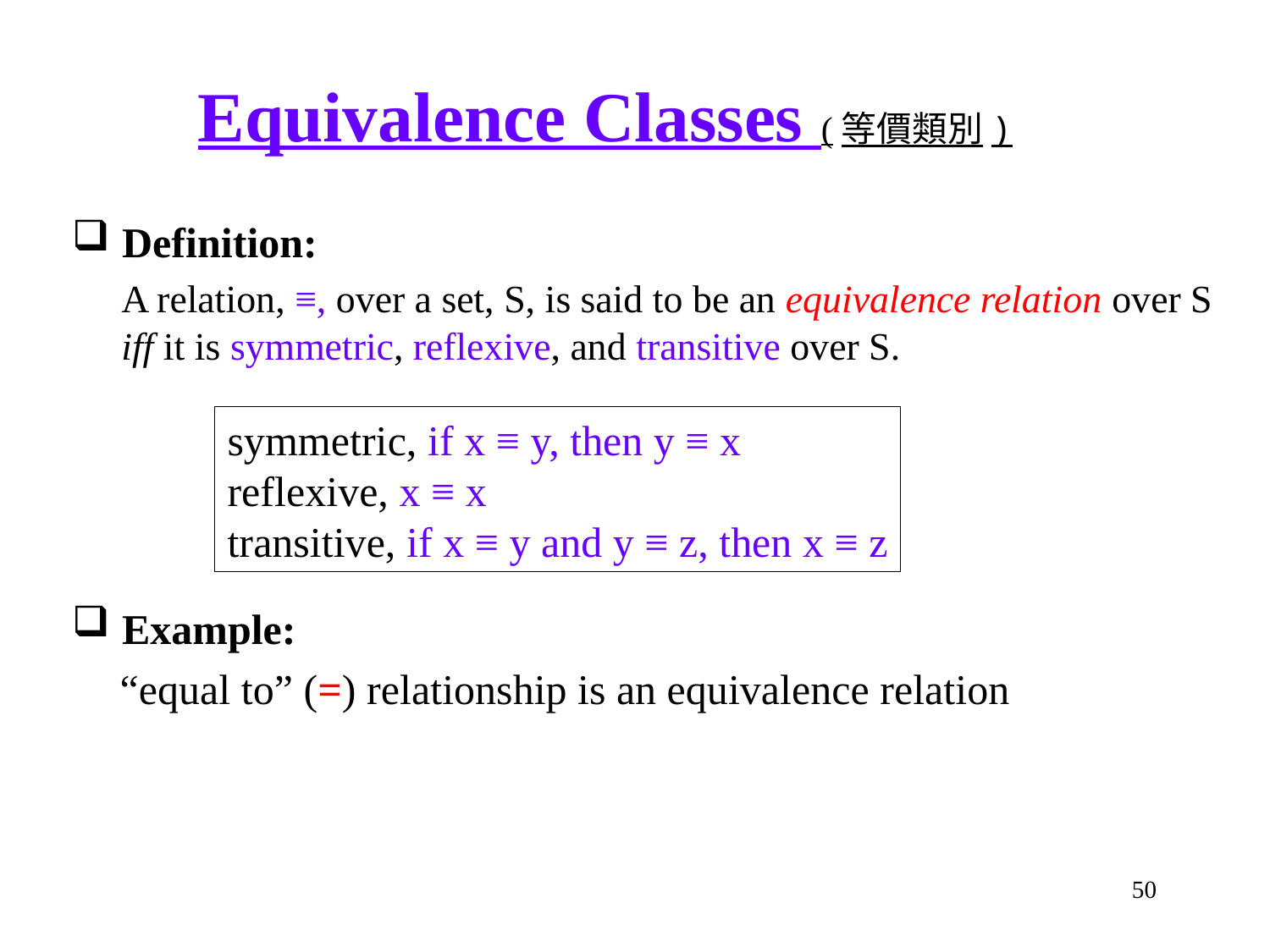

Equivalence Classes (等價類別)
Definition:
A relation, ≡, over a set, S, is said to be an equivalence relation over S iff it is symmetric, reflexive, and transitive over S.

symmetric, if x ≡ y, then y ≡ x
reflexive, x ≡ x
transitive, if x ≡ y and y ≡ z, then x ≡ z
Example:
“equal to” (=) relationship is an equivalence relation
50